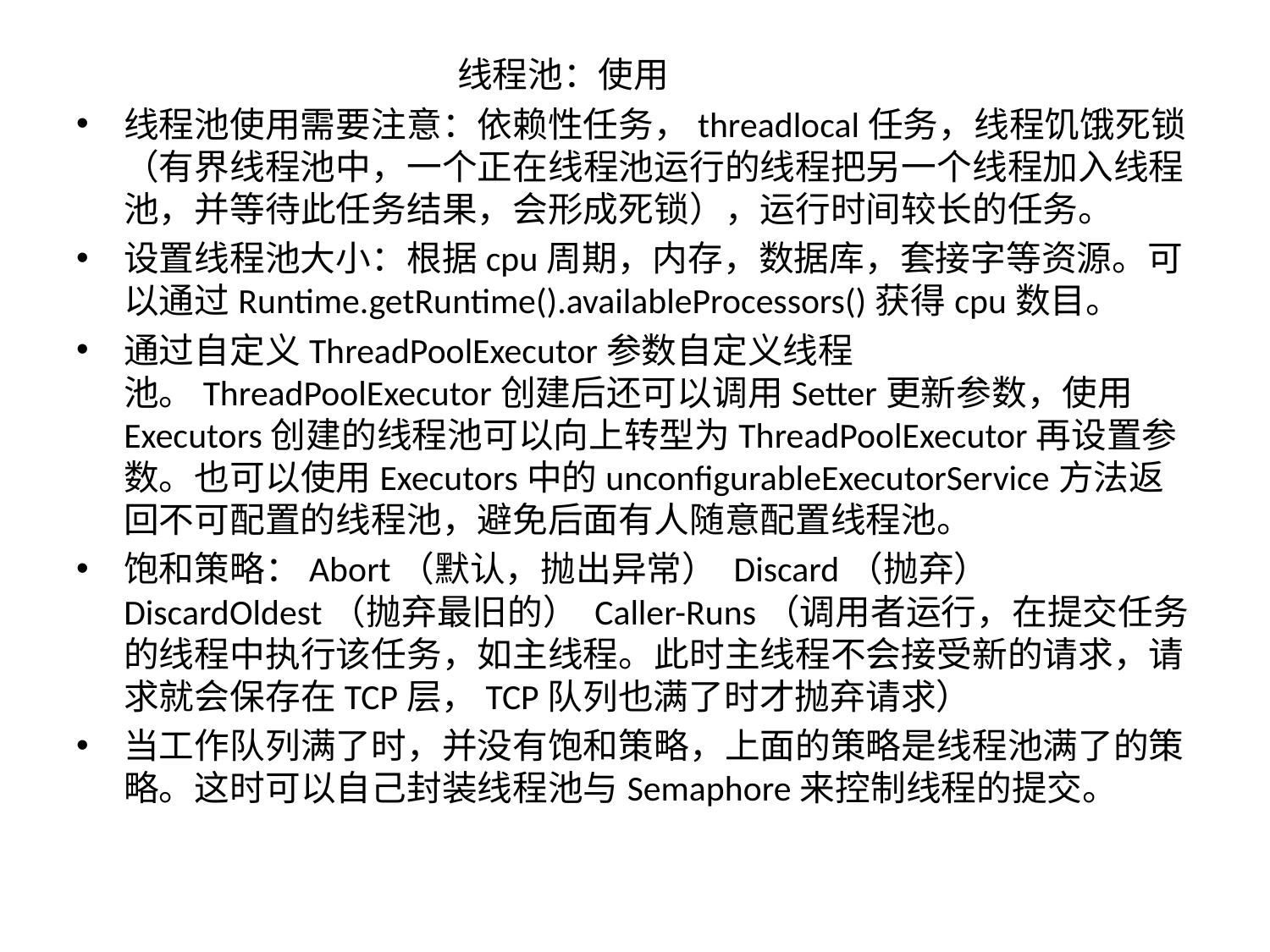

线程池：使用
线程池使用需要注意：依赖性任务，threadlocal任务，线程饥饿死锁（有界线程池中，一个正在线程池运行的线程把另一个线程加入线程池，并等待此任务结果，会形成死锁），运行时间较长的任务。
设置线程池大小：根据cpu周期，内存，数据库，套接字等资源。可以通过Runtime.getRuntime().availableProcessors()获得cpu数目。
通过自定义ThreadPoolExecutor参数自定义线程池。ThreadPoolExecutor创建后还可以调用Setter更新参数，使用Executors创建的线程池可以向上转型为ThreadPoolExecutor再设置参数。也可以使用Executors中的unconfigurableExecutorService方法返回不可配置的线程池，避免后面有人随意配置线程池。
饱和策略：Abort（默认，抛出异常） Discard（抛弃） DiscardOldest（抛弃最旧的） Caller-Runs（调用者运行，在提交任务的线程中执行该任务，如主线程。此时主线程不会接受新的请求，请求就会保存在TCP层，TCP队列也满了时才抛弃请求）
当工作队列满了时，并没有饱和策略，上面的策略是线程池满了的策略。这时可以自己封装线程池与Semaphore来控制线程的提交。